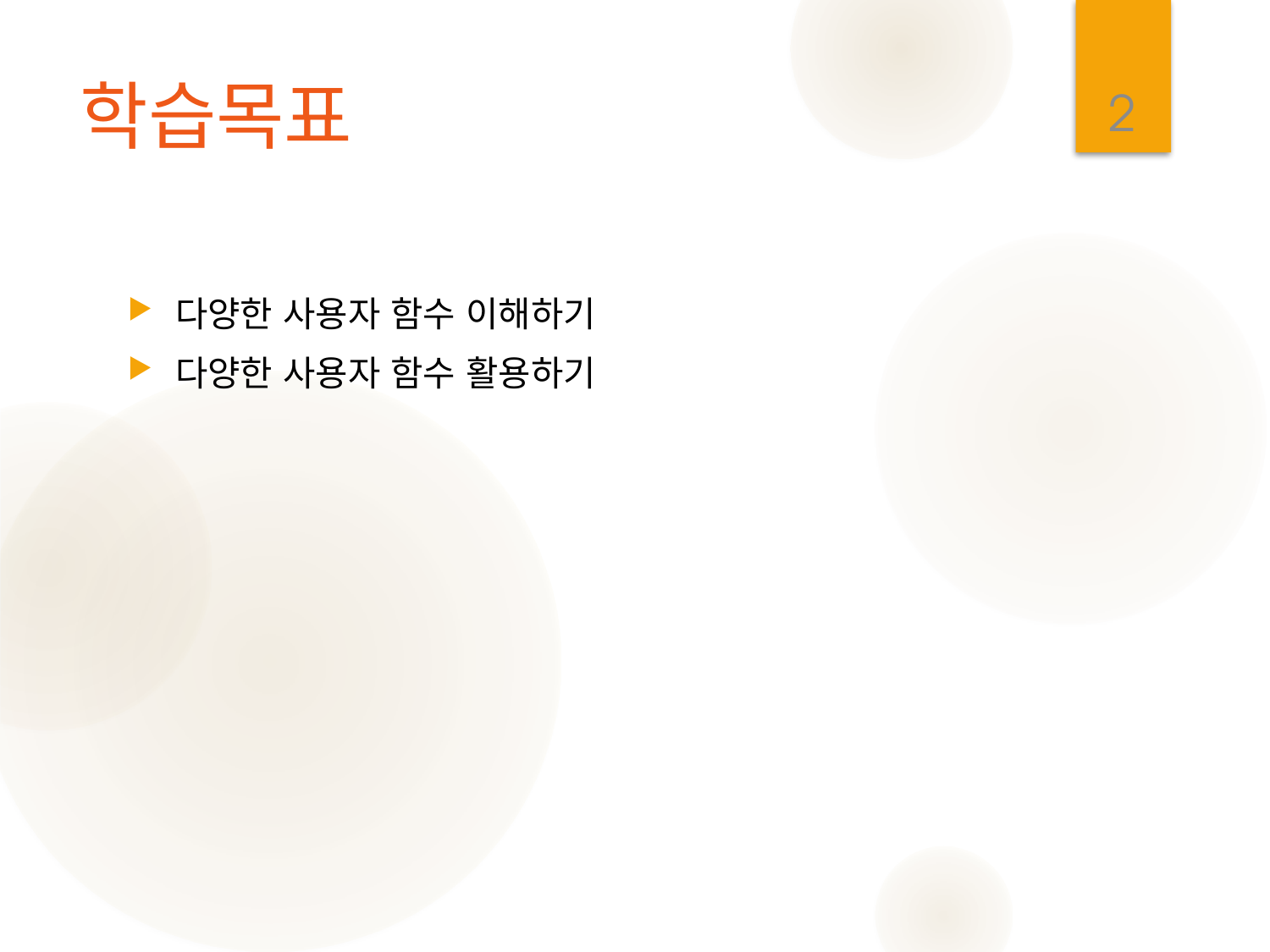

2
# 학습목표
다양한 사용자 함수 이해하기
다양한 사용자 함수 활용하기